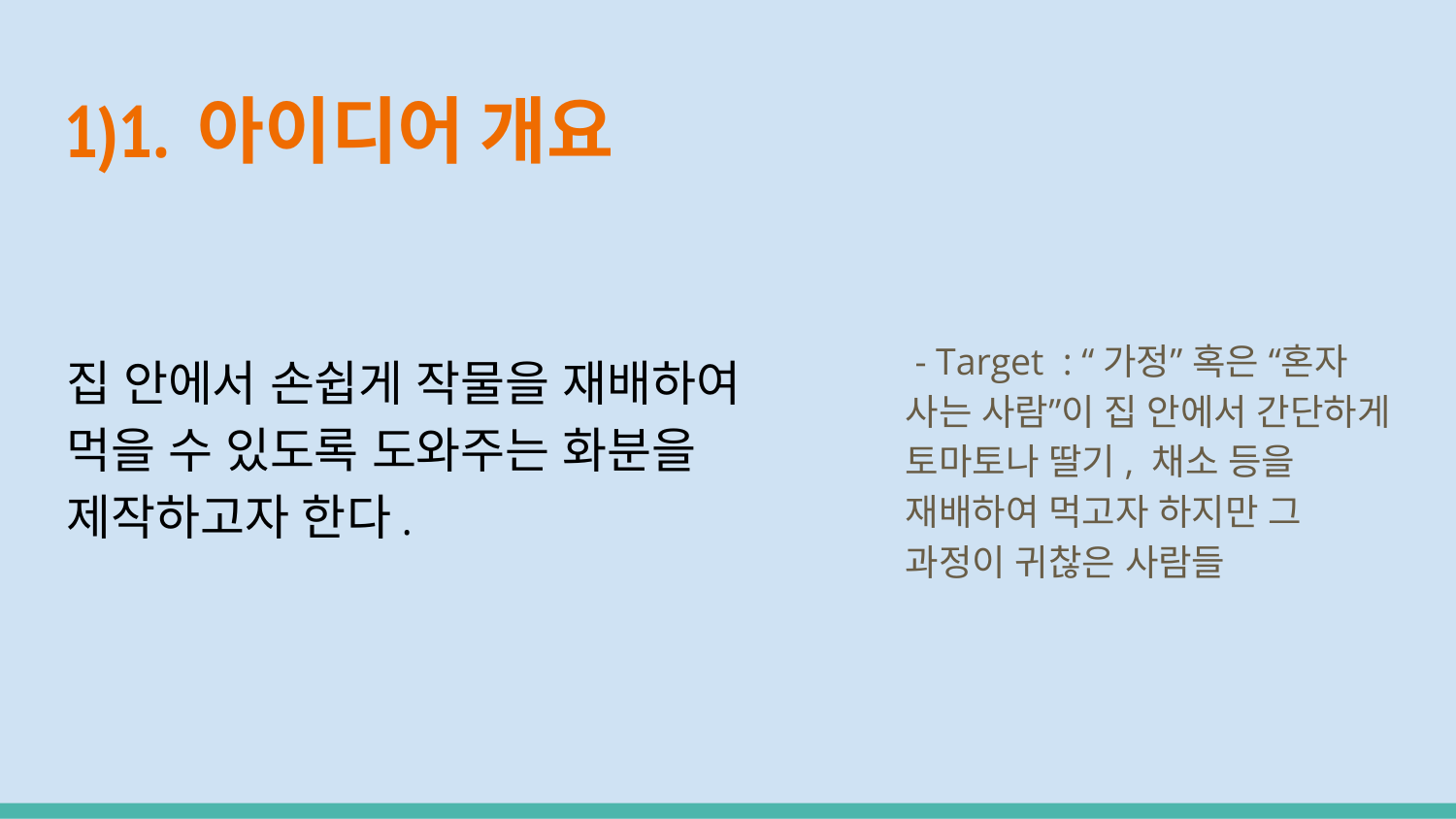

# 1)1. 아이디어 개요
 - Target  : “가정” 혹은 “혼자 사는 사람”이 집 안에서 간단하게 토마토나 딸기, 채소 등을 재배하여 먹고자 하지만 그 과정이 귀찮은 사람들
집 안에서 손쉽게 작물을 재배하여 먹을 수 있도록 도와주는 화분을 제작하고자 한다.